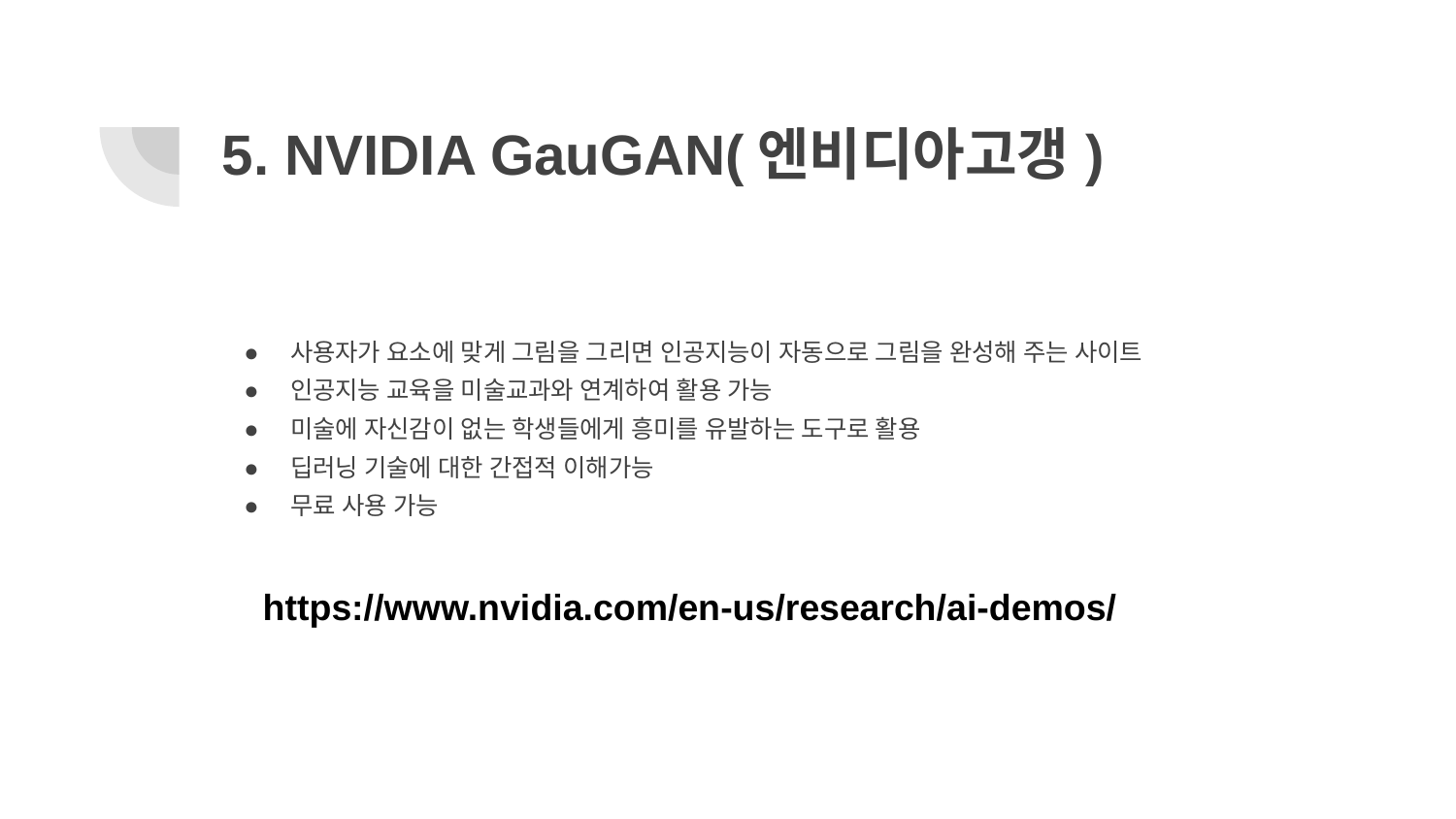

# 5. NVIDIA GauGAN(엔비디아고갱)
사용자가 요소에 맞게 그림을 그리면 인공지능이 자동으로 그림을 완성해 주는 사이트
인공지능 교육을 미술교과와 연계하여 활용 가능
미술에 자신감이 없는 학생들에게 흥미를 유발하는 도구로 활용
딥러닝 기술에 대한 간접적 이해가능
무료 사용 가능
https://www.nvidia.com/en-us/research/ai-demos/